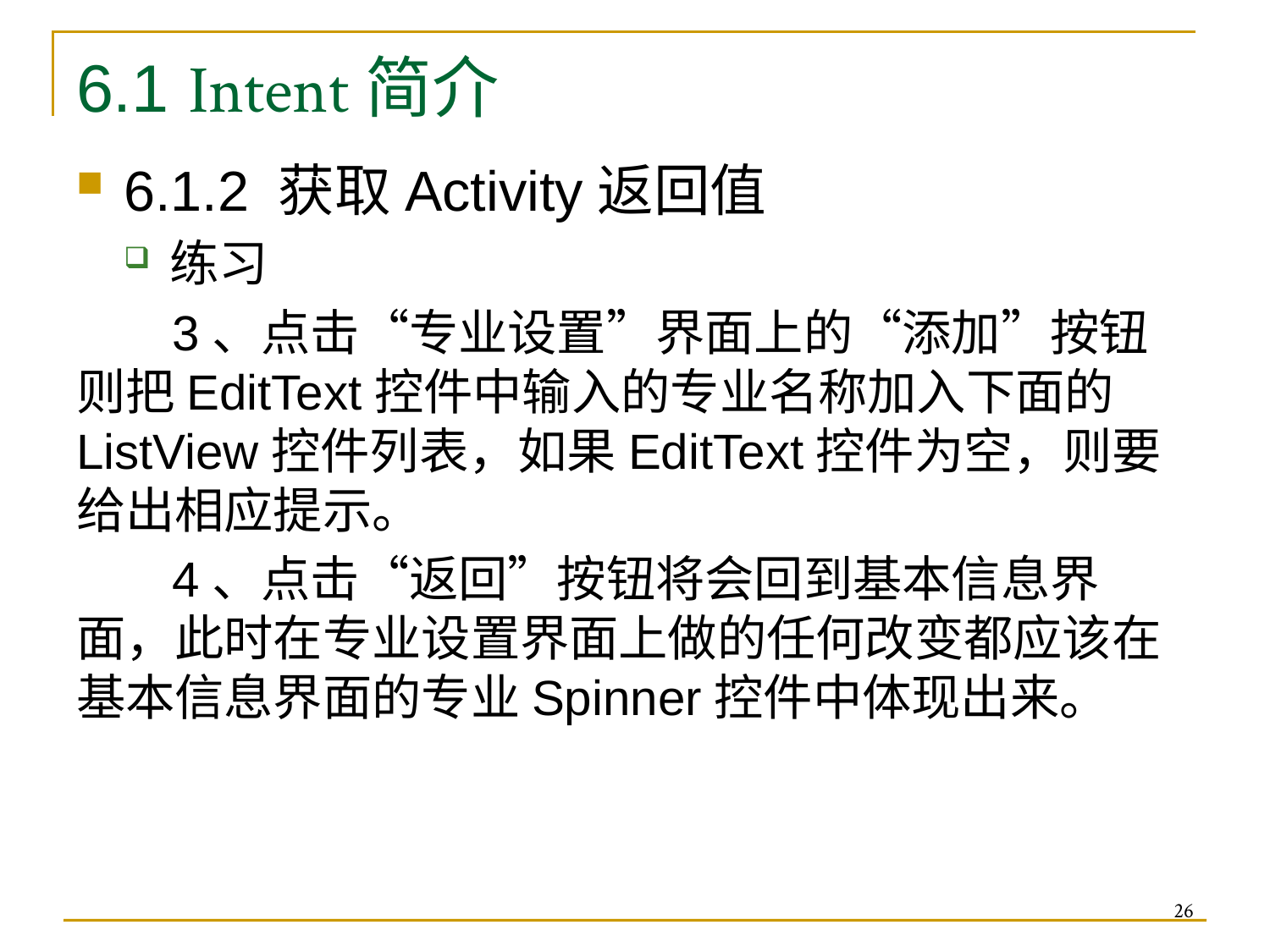

# 6.1 Intent简介
6.1.2 获取Activity返回值
练习
       3、点击“专业设置”界面上的“添加”按钮则把EditText控件中输入的专业名称加入下面的ListView控件列表，如果EditText控件为空，则要给出相应提示。
       4、点击“返回”按钮将会回到基本信息界面，此时在专业设置界面上做的任何改变都应该在基本信息界面的专业Spinner控件中体现出来。

26